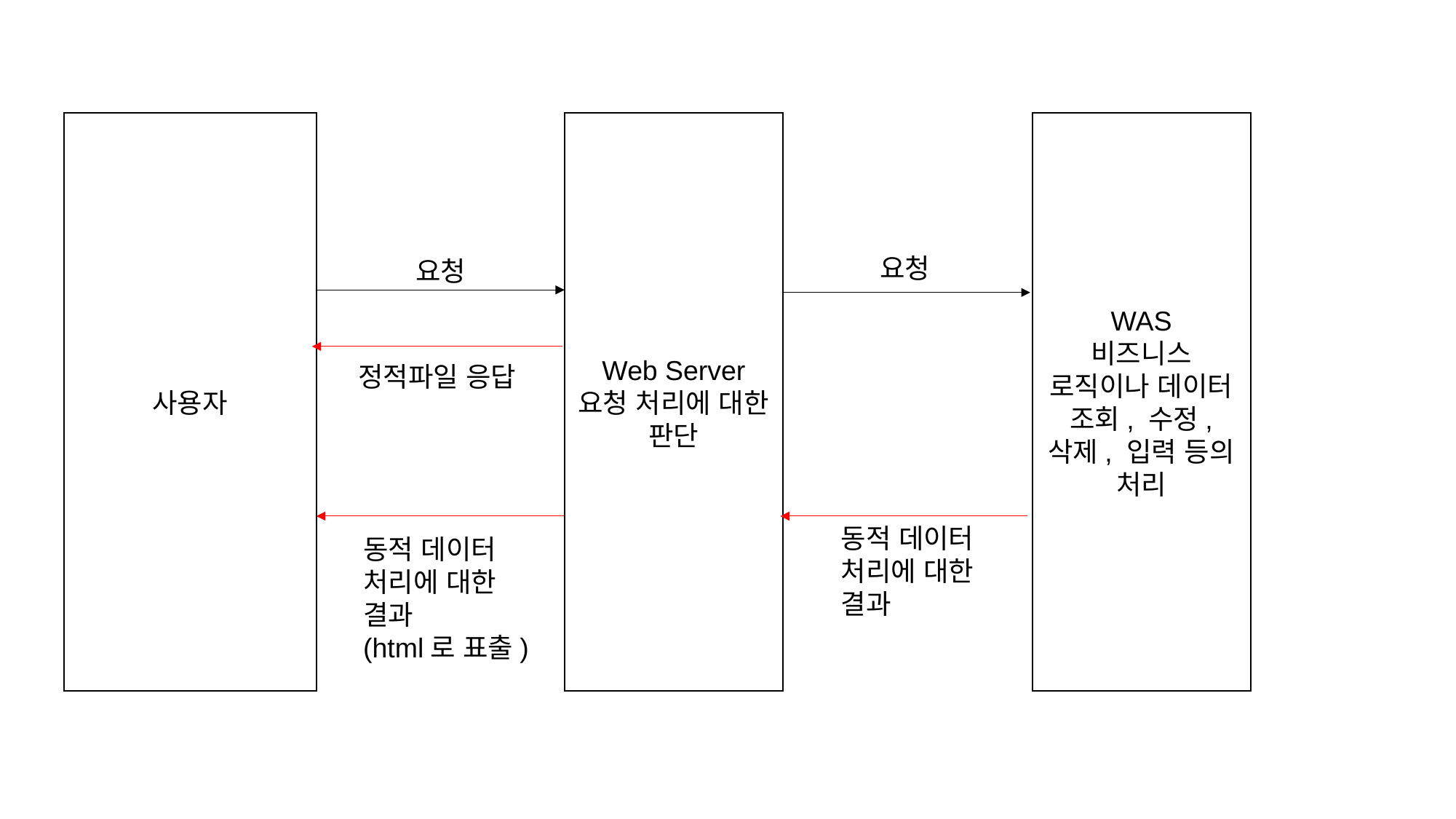

사용자
Web Server
요청 처리에 대한 판단
WAS
비즈니스 로직이나 데이터 조회, 수정, 삭제, 입력 등의 처리
요청
요청
정적파일 응답
동적 데이터
처리에 대한
결과
동적 데이터
처리에 대한
결과
(html로 표출)